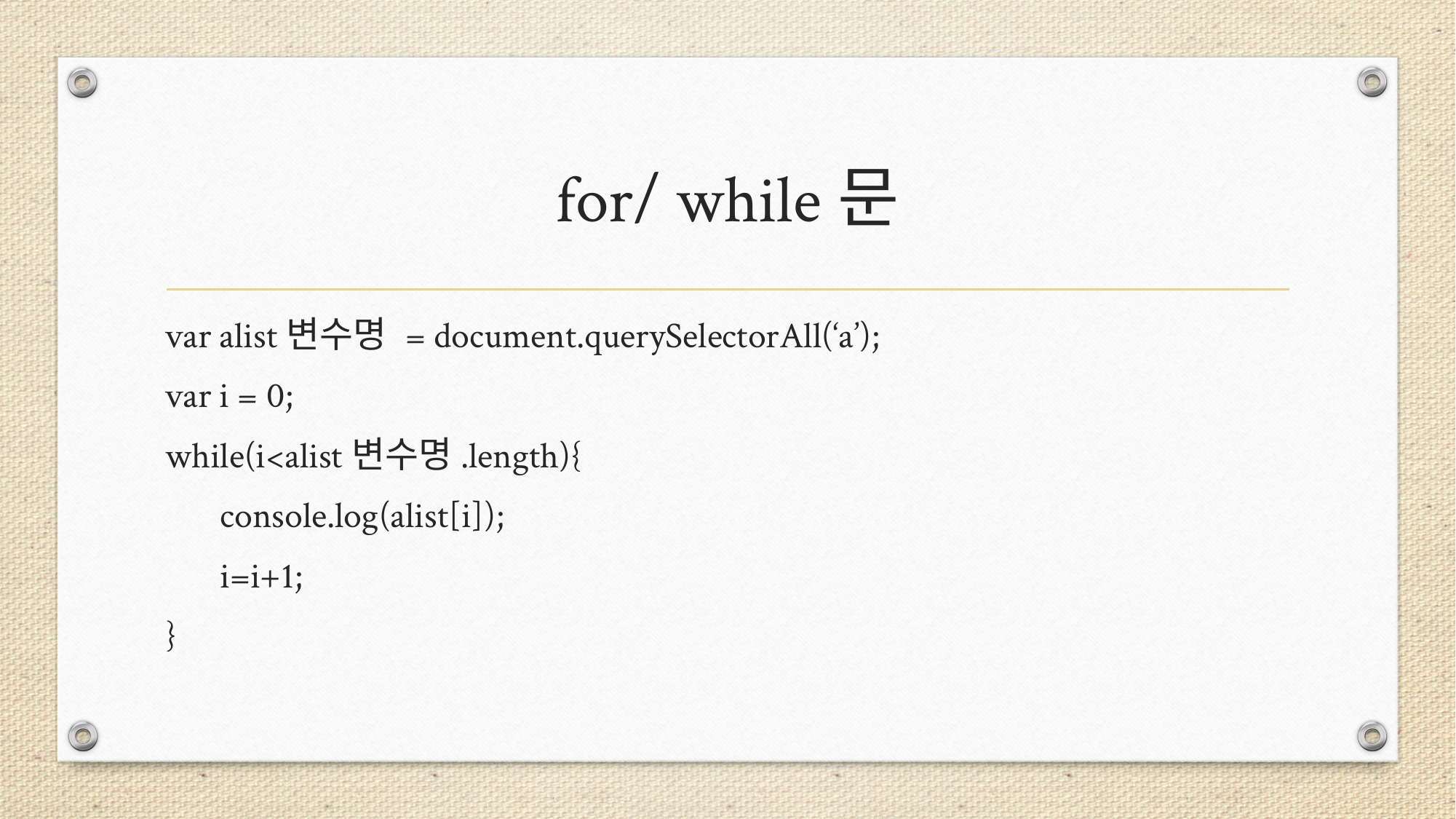

# for/ while문
var alist변수명 = document.querySelectorAll(‘a’);
var i = 0;
while(i<alist변수명.length){
console.log(alist[i]);
i=i+1;
}